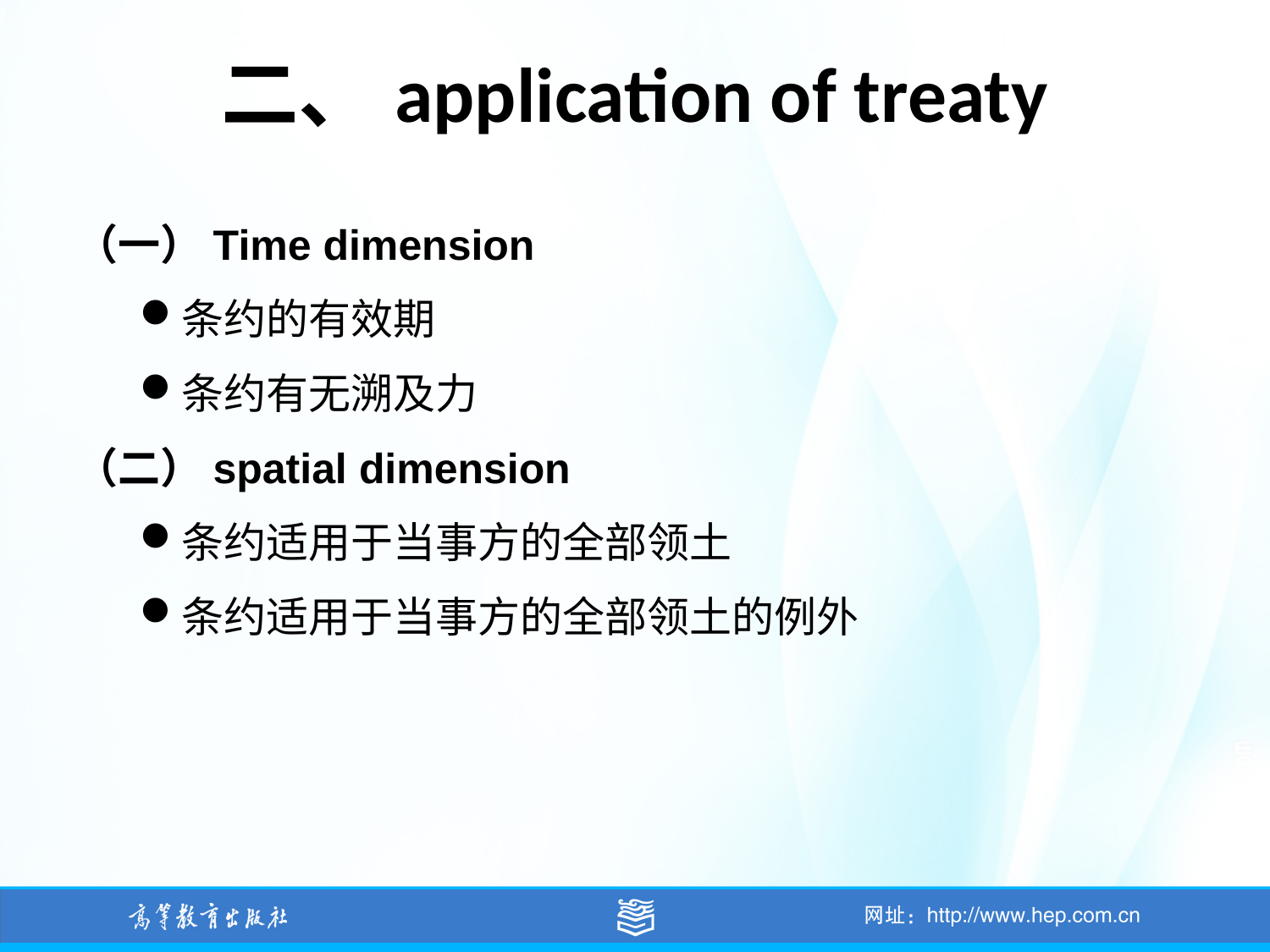

# 二、application of treaty
（一）Time dimension
条约的有效期
条约有无溯及力
（二）spatial dimension
条约适用于当事方的全部领土
条约适用于当事方的全部领土的例外